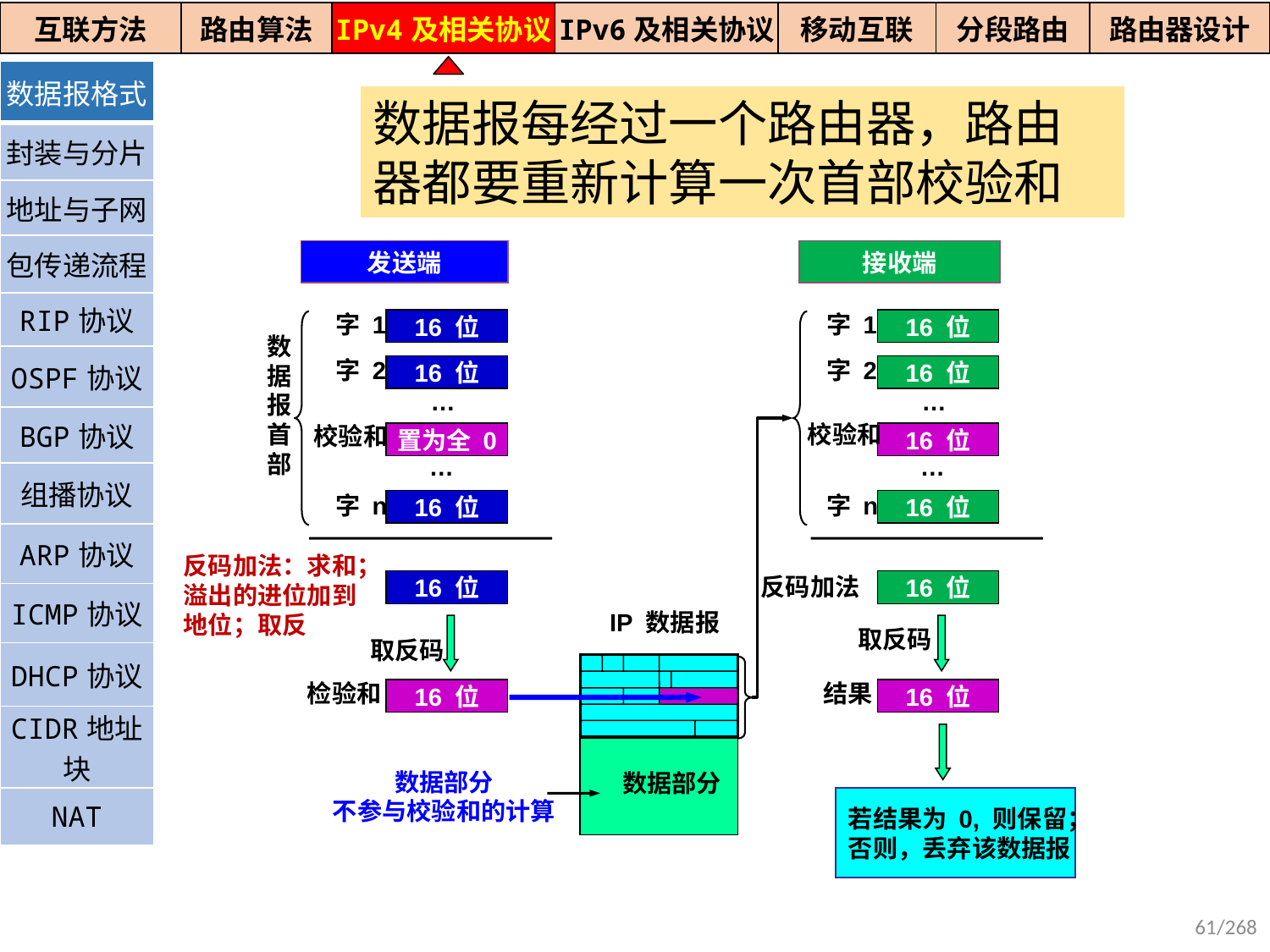

| 互联方法 | 路由算法 | IPv4及相关协议 | IPv6及相关协议 | 移动互联 | 分段路由 | 路由器设计 |
| --- | --- | --- | --- | --- | --- | --- |

| 数据报格式 |
| --- |
| 封装与分片 |
| 地址与子网 |
| 包传递流程 |
| RIP协议 |
| OSPF协议 |
| BGP协议 |
| 组播协议 |
| ARP协议 |
| ICMP协议 |
| DHCP协议 |
| CIDR地址块 |
| NAT |
数据报每经过一个路由器，路由器都要重新计算一次首部校验和
发送端
接收端
字 1
字 1
16 位
16 位

数
据
报
首
部
字 2
字 2
16 位
16 位
…
…
校验和
16 位
校验和
置为全 0

…
…
字 n
字 n
16 位
16 位

反码加法：求和；溢出的进位加到地位；取反
16 位
反码加法
16 位
IP 数据报

取反码

取反码

检验和
16 位
结果
16 位

若结果为 0, 则保留；
否则，丢弃该数据报

数据部分
不参与校验和的计算

数据部分
61/268